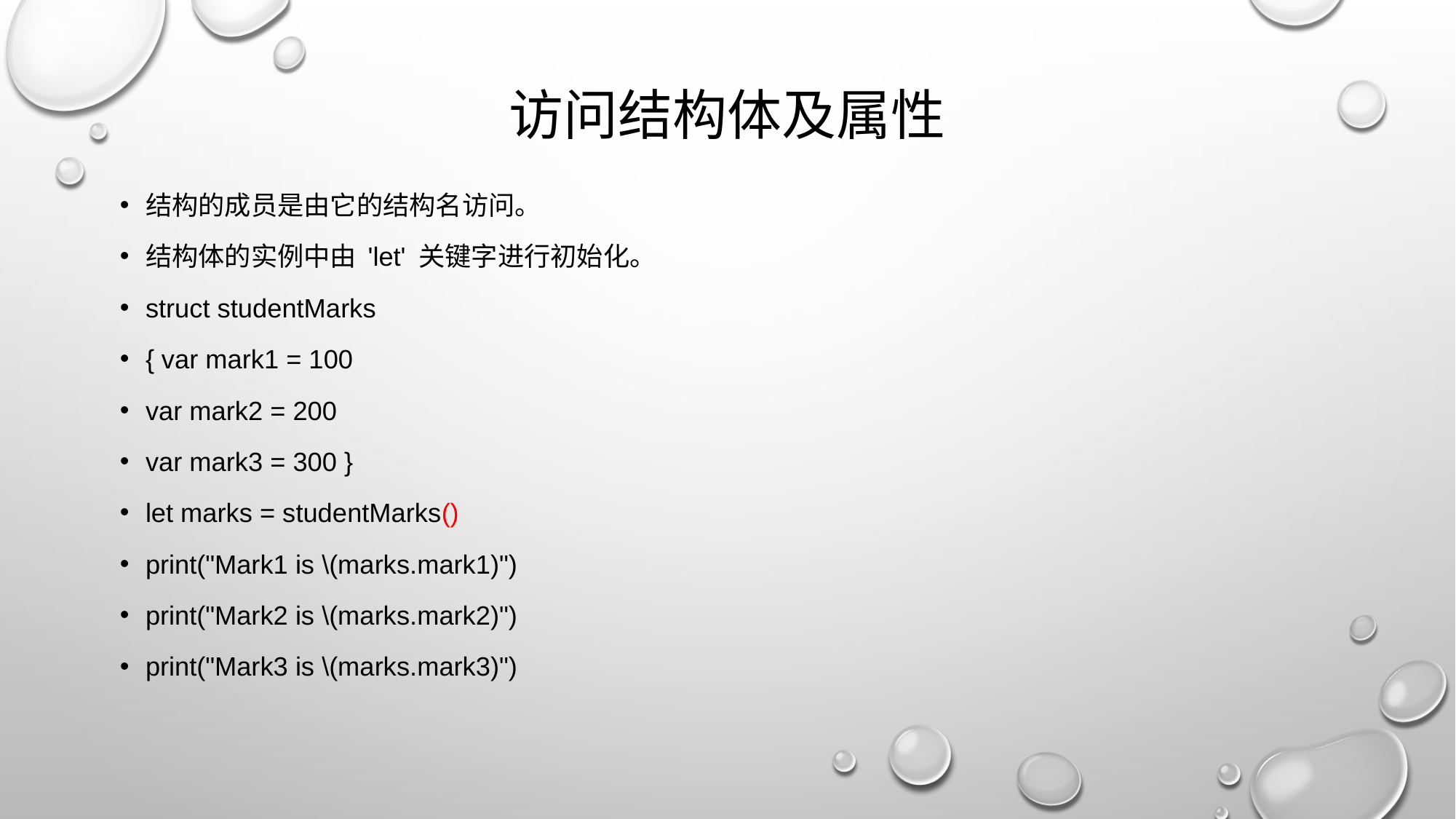

# 访问结构体及属性
结构的成员是由它的结构名访问。
结构体的实例中由 'let' 关键字进行初始化。
struct studentMarks
{ var mark1 = 100
var mark2 = 200
var mark3 = 300 }
let marks = studentMarks()
print("Mark1 is \(marks.mark1)")
print("Mark2 is \(marks.mark2)")
print("Mark3 is \(marks.mark3)")